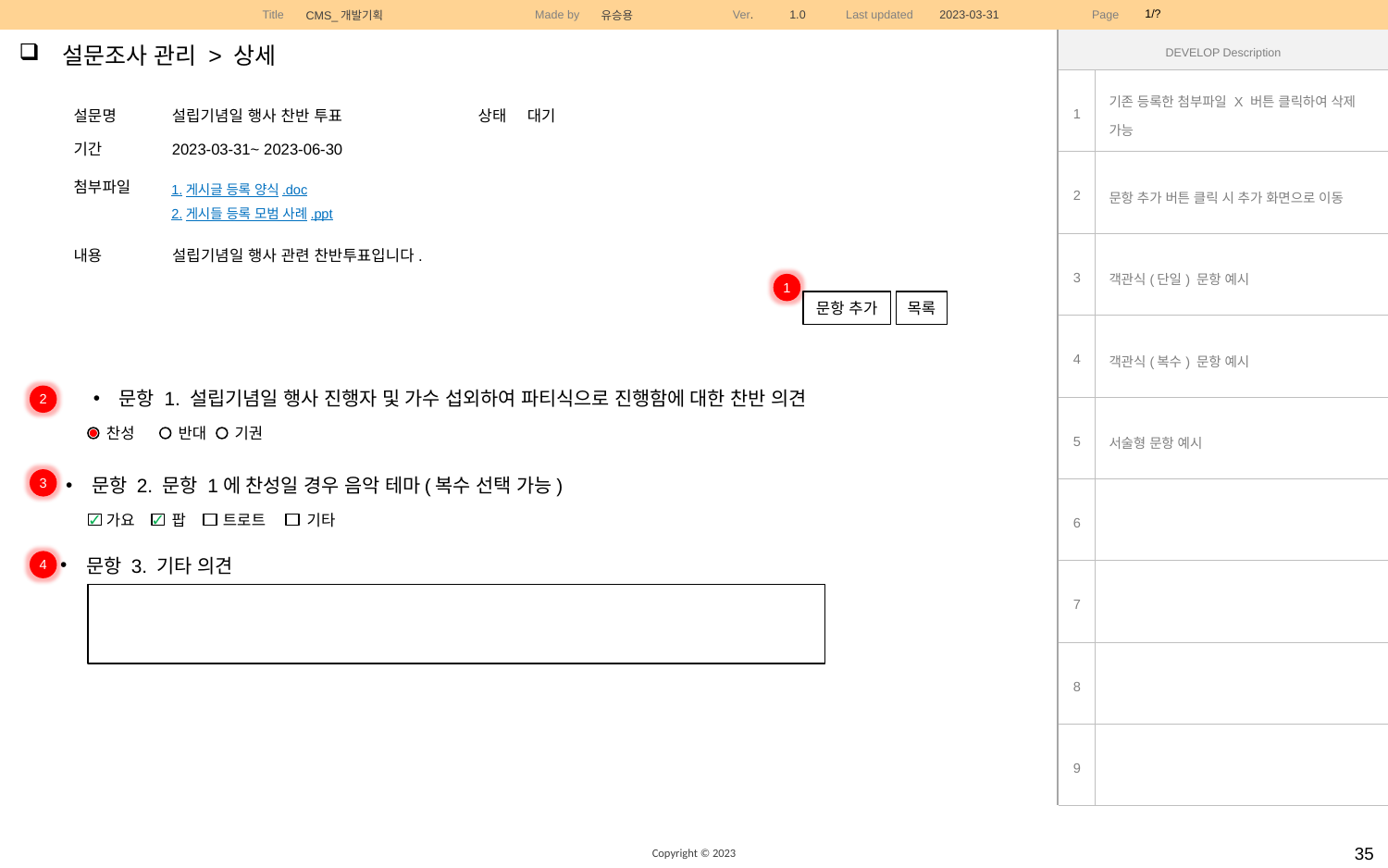

1/?
| DEVELOP Description |  |
| --- | --- |
| 1 | 기존 등록한 첨부파일 X 버튼 클릭하여 삭제 가능 |
| 2 | 문항 추가 버튼 클릭 시 추가 화면으로 이동 |
| 3 | 객관식(단일) 문항 예시 |
| 4 | 객관식(복수) 문항 예시 |
| 5 | 서술형 문항 예시 |
| 6 |  |
| 7 |  |
| 8 |  |
| 9 |  |
설문조사 관리 > 상세
설문명
상태
설립기념일 행사 찬반 투표
대기
기간
2023-03-31~ 2023-06-30
1.게시글 등록 양식.doc
2.게시들 등록 모범 사례.ppt
첨부파일
내용
설립기념일 행사 관련 찬반투표입니다.
1

문항 추가
목록
문항 1. 설립기념일 행사 진행자 및 가수 섭외하여 파티식으로 진행함에 대한 찬반 의견
2

찬성
반대
기권

문항 2. 문항 1에 찬성일 경우 음악 테마(복수 선택 가능)
3

가요
팝
트로트
기타
✓
✓

문항 3. 기타 의견
4